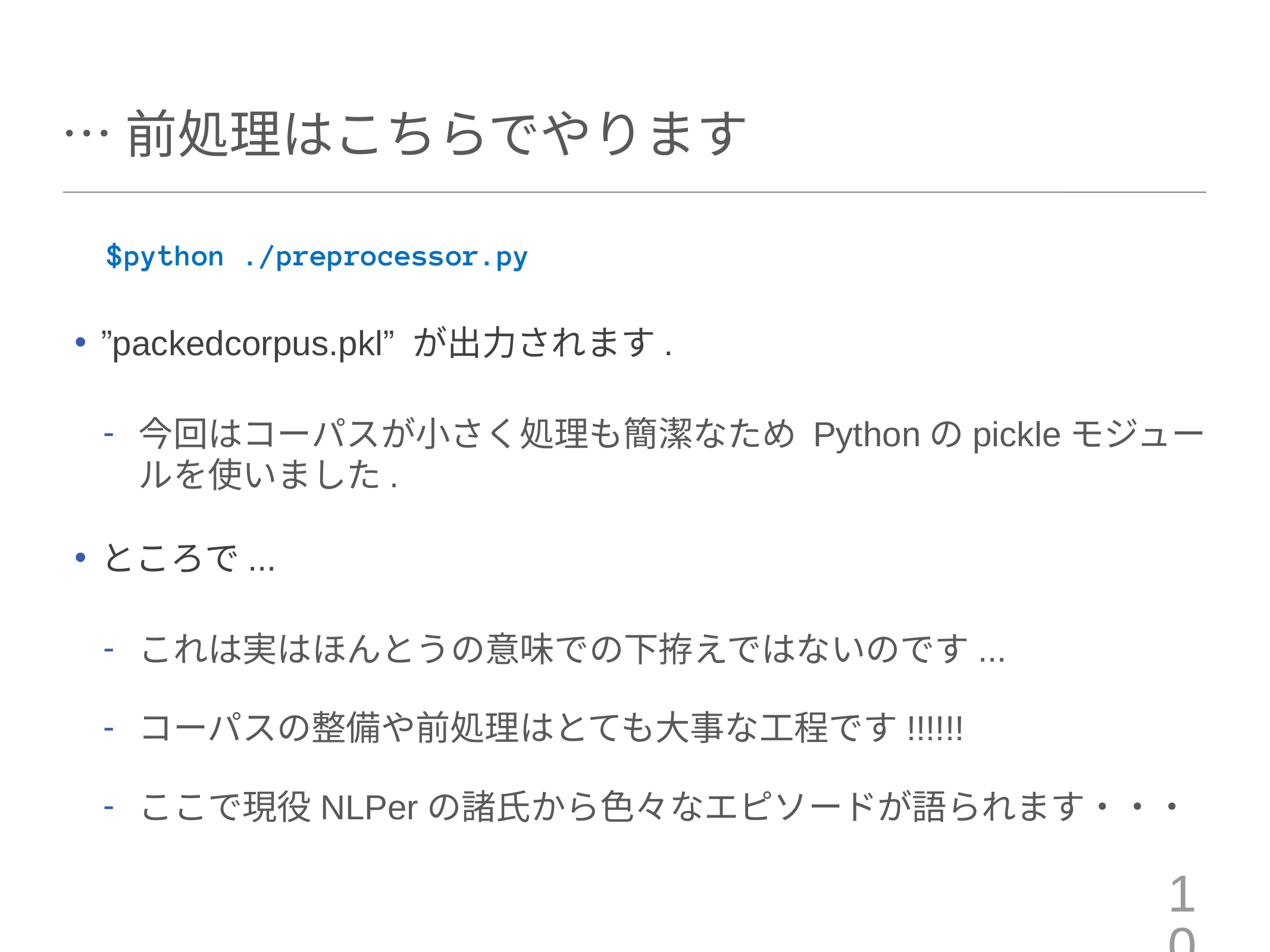

# …前処理はこちらでやります
$python ./preprocessor.py
”packedcorpus.pkl” が出力されます.
今回はコーパスが小さく処理も簡潔なため Pythonのpickleモジュールを使いました.
ところで...
これは実はほんとうの意味での下拵えではないのです...
コーパスの整備や前処理はとても大事な工程です!!!!!!
ここで現役NLPerの諸氏から色々なエピソードが語られます・・・
10